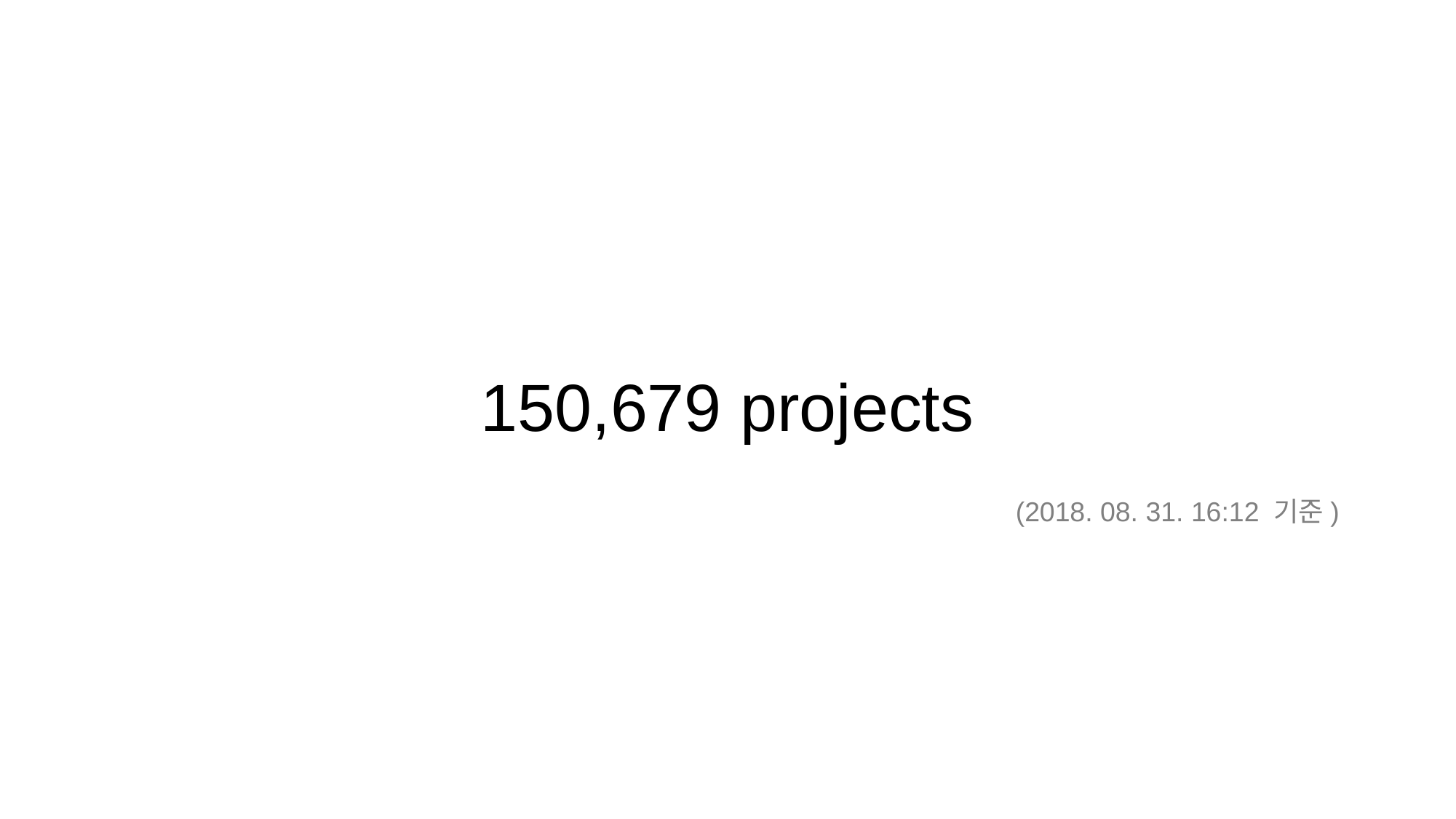

# 150,679 projects
(2018. 08. 31. 16:12 기준)